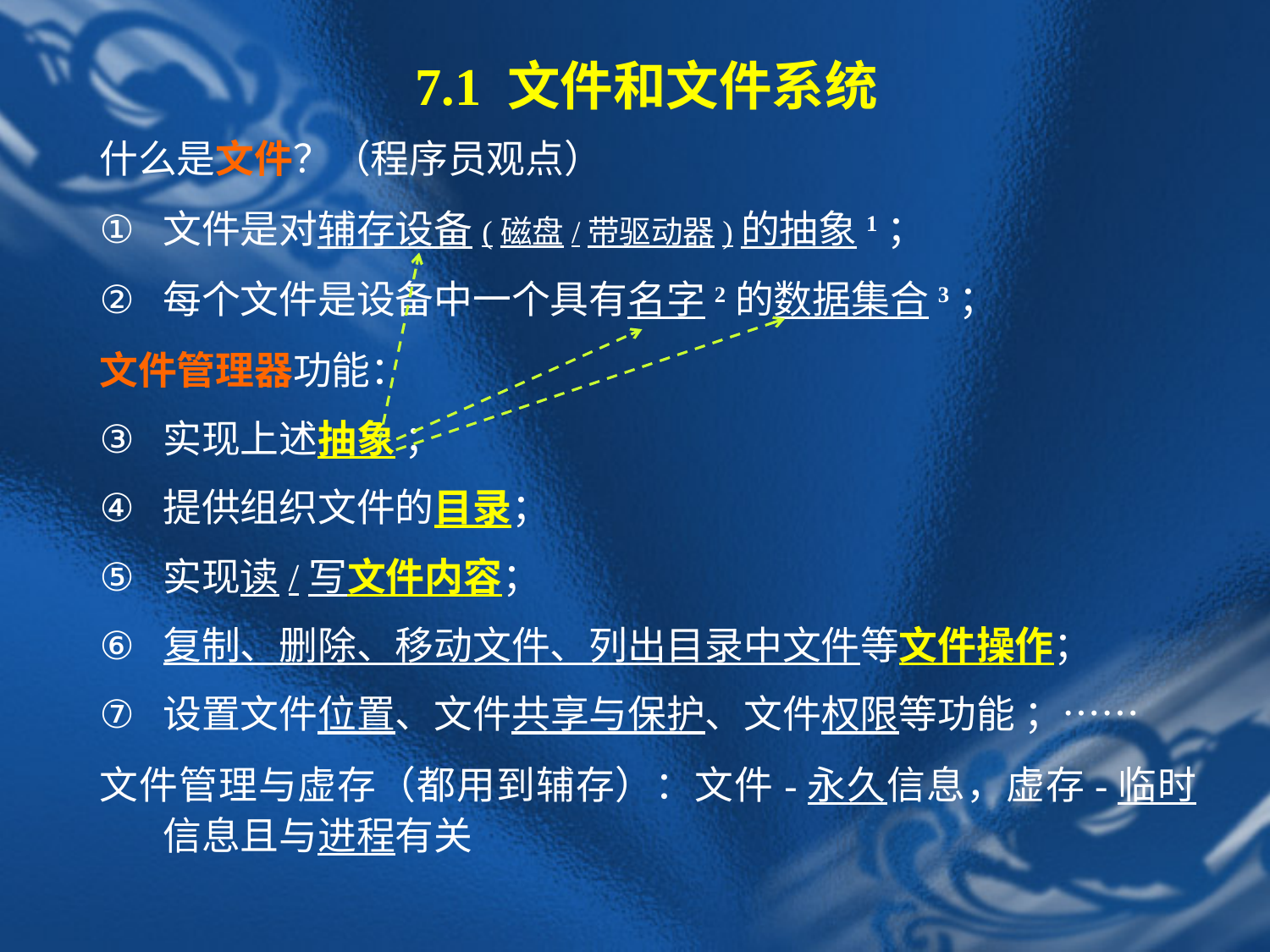

7.1 文件和文件系统
什么是文件？（程序员观点）
文件是对辅存设备(磁盘/带驱动器)的抽象1；
每个文件是设备中一个具有名字2的数据集合3；
文件管理器功能：
实现上述抽象 ；
提供组织文件的目录；
实现读/写文件内容；
复制、删除、移动文件、列出目录中文件等文件操作；
设置文件位置、文件共享与保护、文件权限等功能 ；……
文件管理与虚存（都用到辅存）：文件-永久信息，虚存-临时信息且与进程有关